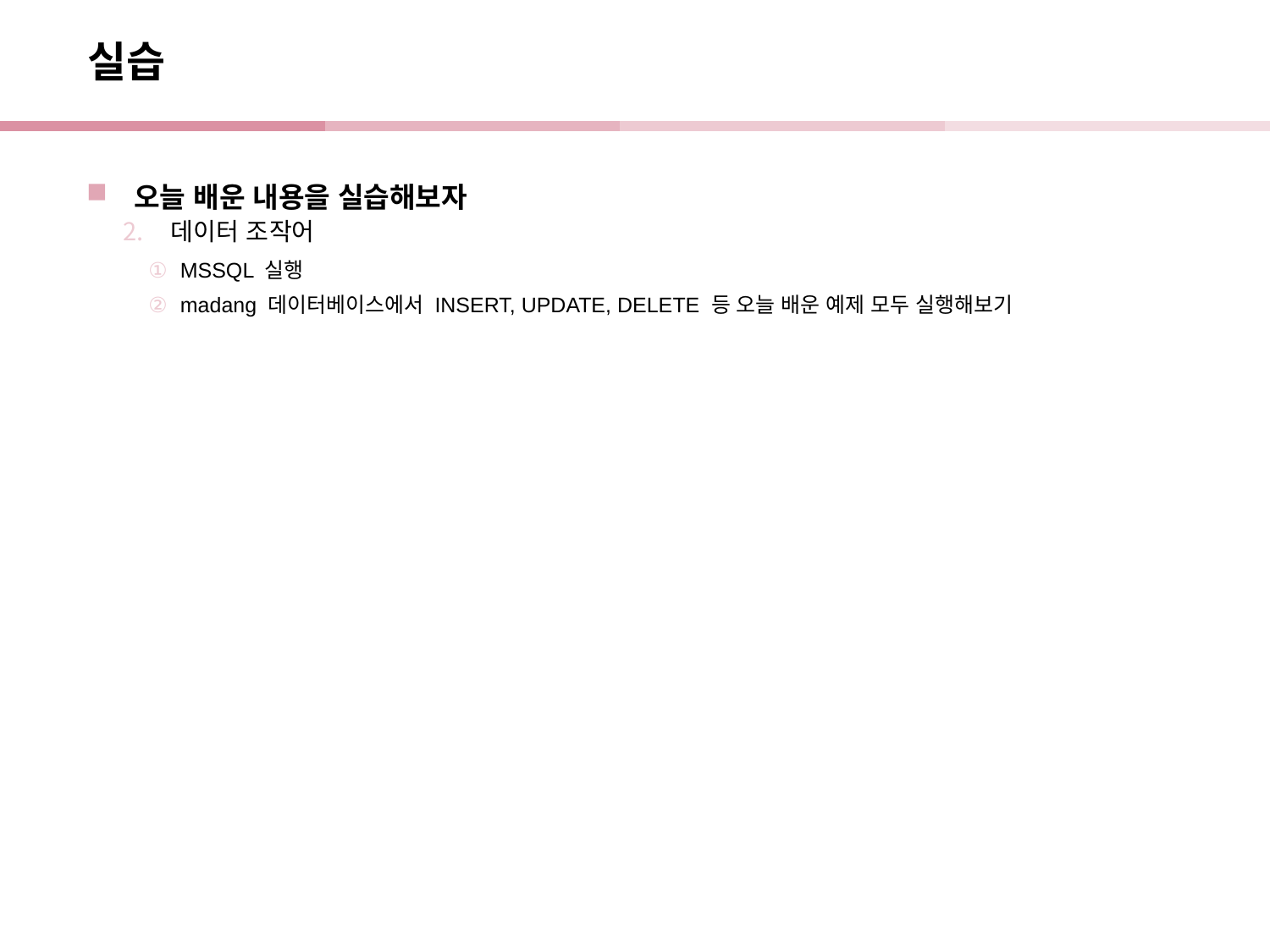

# 실습
오늘 배운 내용을 실습해보자
데이터 조작어
MSSQL 실행
madang 데이터베이스에서 INSERT, UPDATE, DELETE 등 오늘 배운 예제 모두 실행해보기